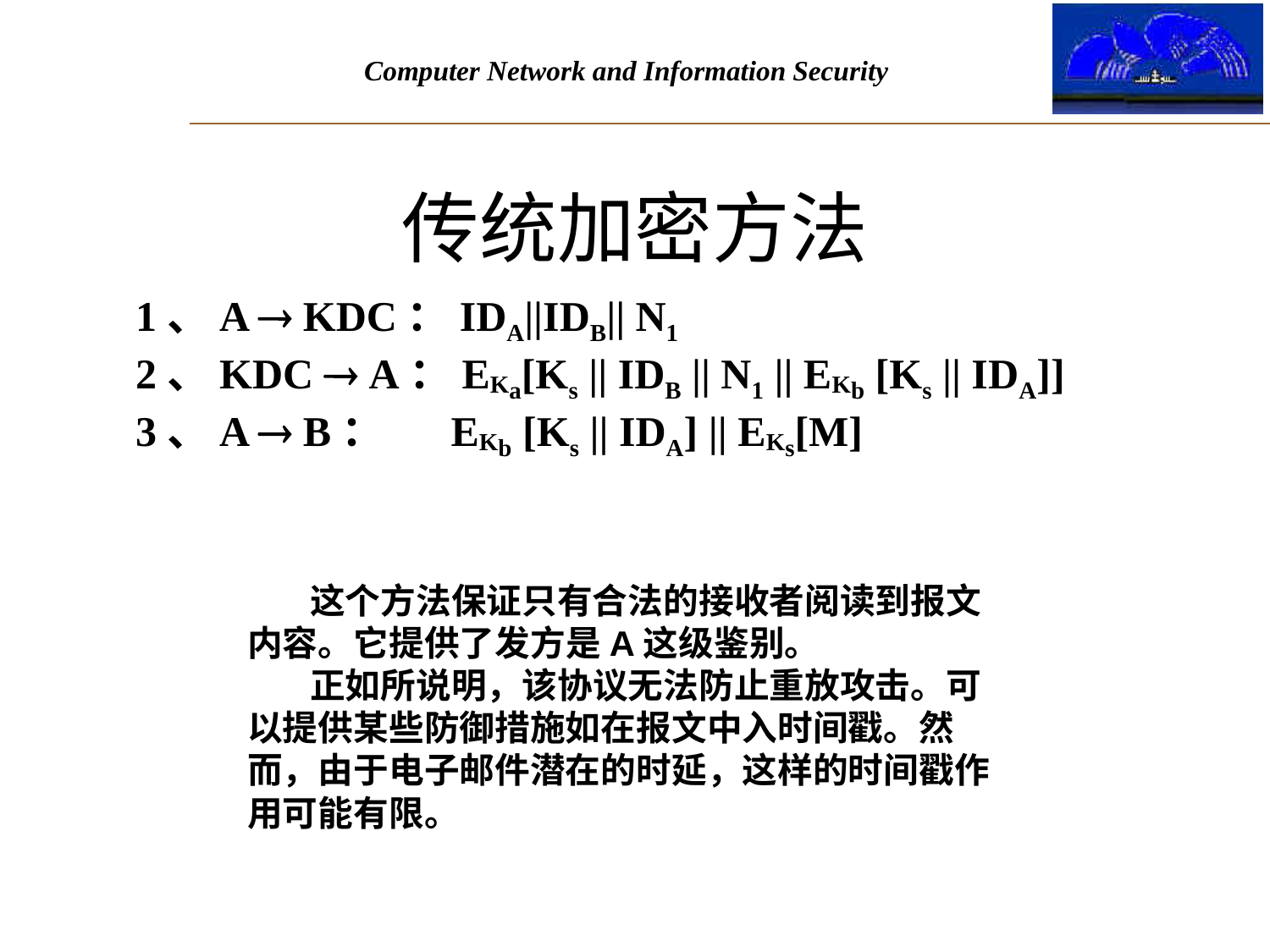

# 传统加密方法
1、A → KDC：IDA||IDB|| N1
2、KDC → A：EKa[Ks || IDB || N1 || EKb [Ks || IDA]]
3、A → B：      EKb [Ks || IDA] || EKs[M]

这个方法保证只有合法的接收者阅读到报文内容。它提供了发方是A这级鉴别。
正如所说明，该协议无法防止重放攻击。可以提供某些防御措施如在报文中入时间戳。然而，由于电子邮件潜在的时延，这样的时间戳作用可能有限。